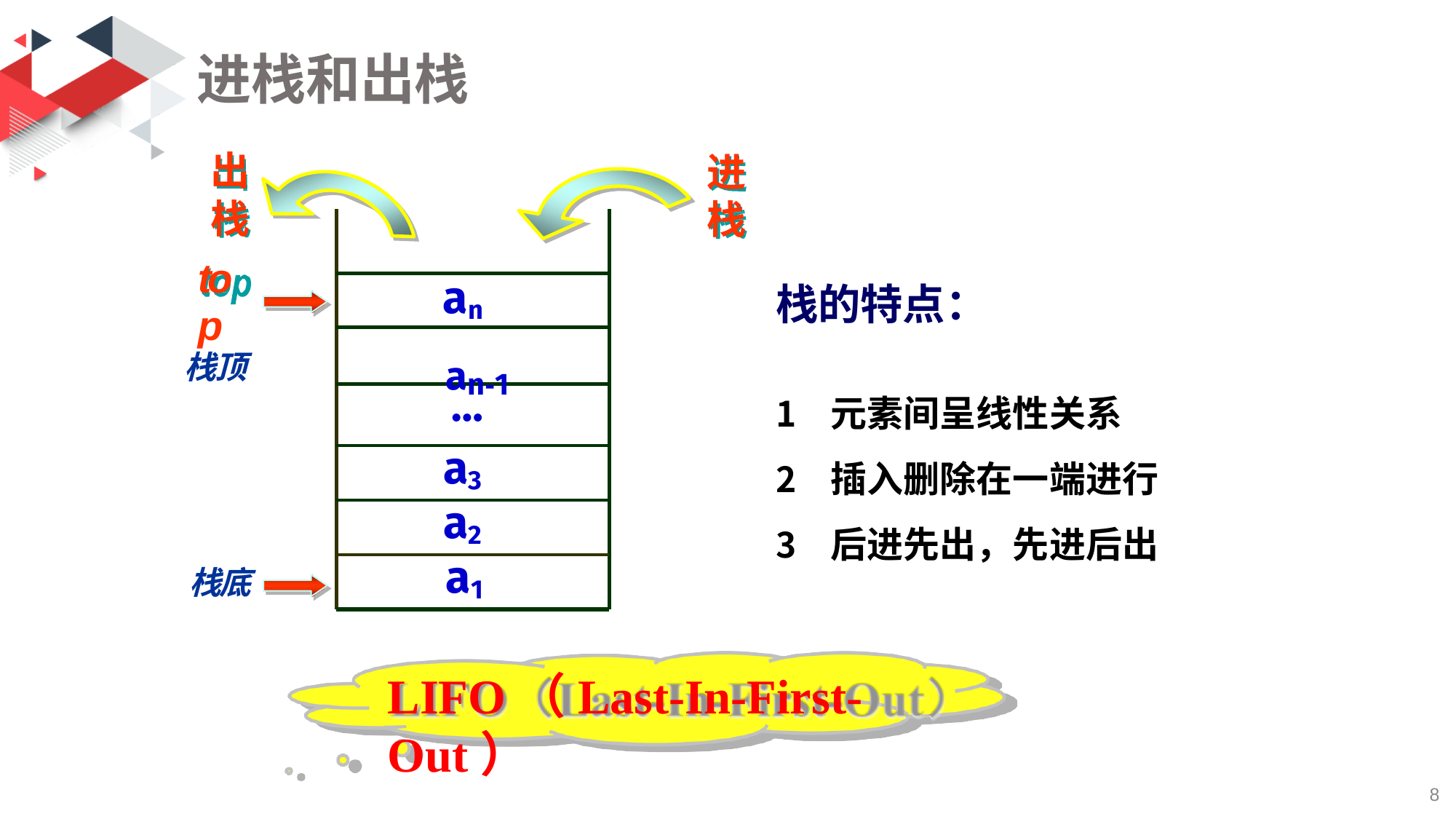

# 进栈和出栈
出
进 栈

栈
top
栈顶

an

栈的特点：

an-1

元素间呈线性关系
插入删除在一端进行
后进先出，先进后出
…

a3

a2

a1

栈底

LIFO（Last-In-First-Out）
8